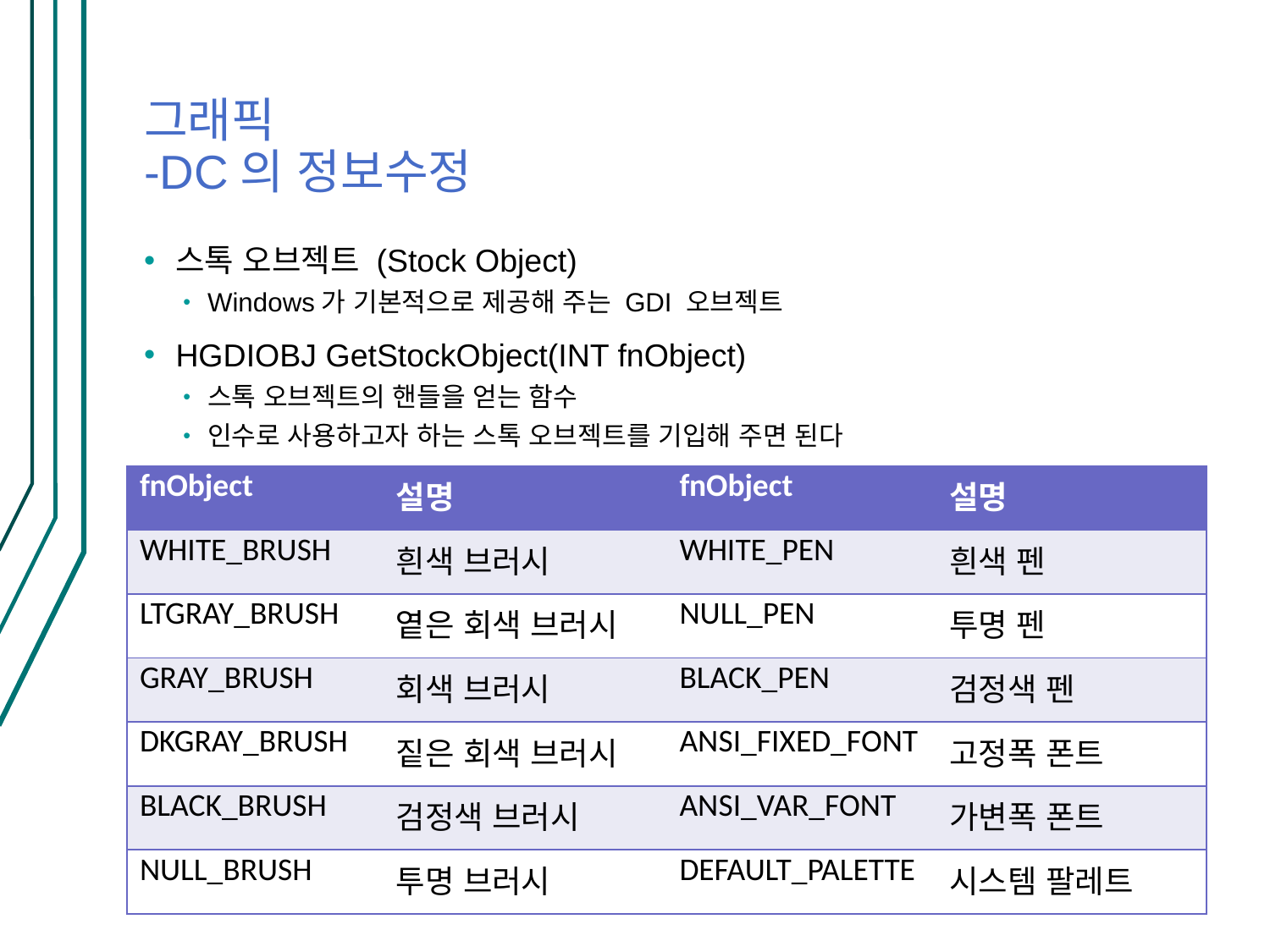

# 그래픽 -DC의 정보수정
스톡 오브젝트 (Stock Object)
Windows가 기본적으로 제공해 주는 GDI 오브젝트
HGDIOBJ GetStockObject(INT fnObject)
스톡 오브젝트의 핸들을 얻는 함수
인수로 사용하고자 하는 스톡 오브젝트를 기입해 주면 된다
| fnObject | 설명 | fnObject | 설명 |
| --- | --- | --- | --- |
| WHITE\_BRUSH | 흰색 브러시 | WHITE\_PEN | 흰색 펜 |
| LTGRAY\_BRUSH | 옅은 회색 브러시 | NULL\_PEN | 투명 펜 |
| GRAY\_BRUSH | 회색 브러시 | BLACK\_PEN | 검정색 펜 |
| DKGRAY\_BRUSH | 짙은 회색 브러시 | ANSI\_FIXED\_FONT | 고정폭 폰트 |
| BLACK\_BRUSH | 검정색 브러시 | ANSI\_VAR\_FONT | 가변폭 폰트 |
| NULL\_BRUSH | 투명 브러시 | DEFAULT\_PALETTE | 시스템 팔레트 |